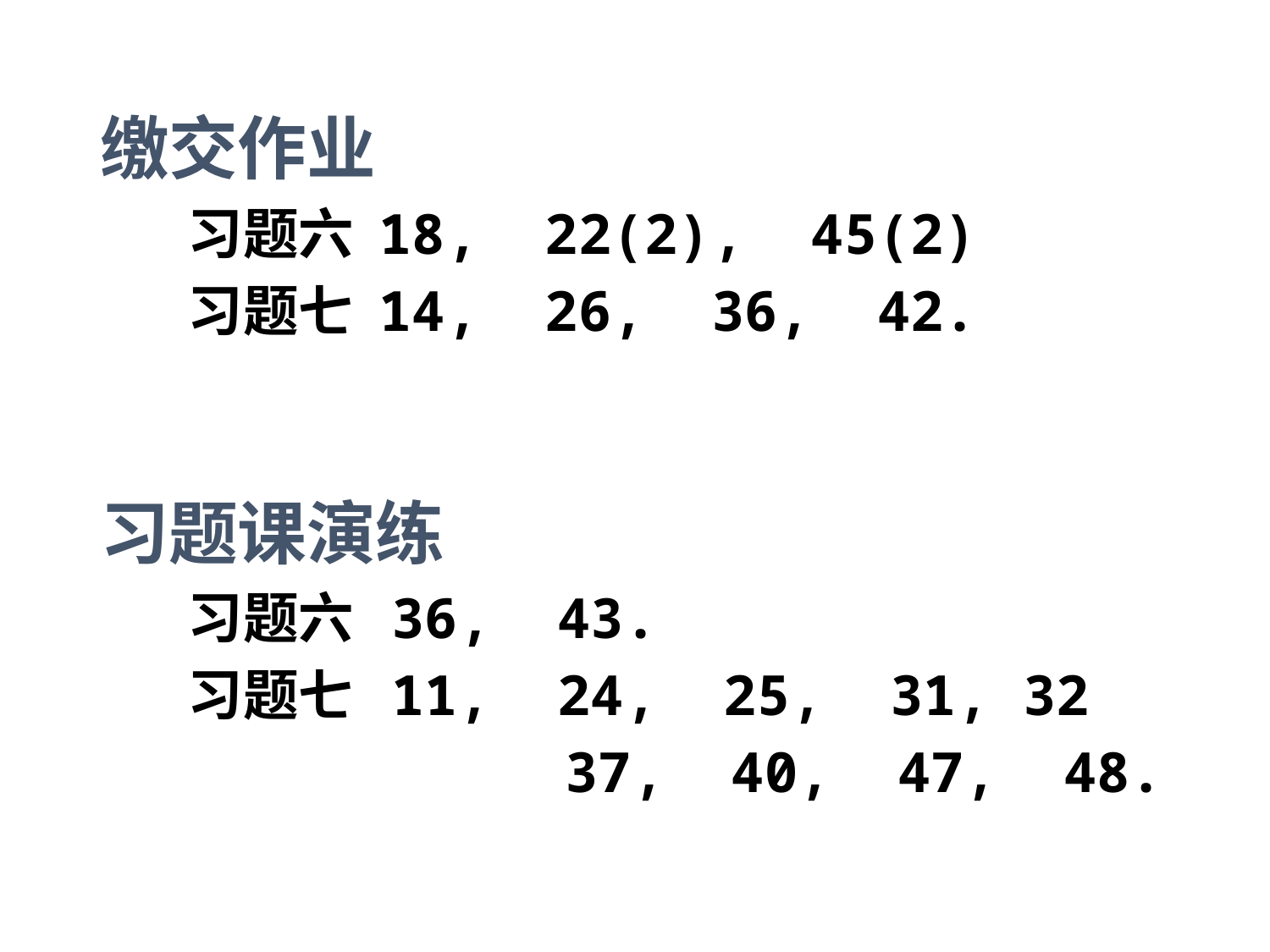

缴交作业
      习题六 18,  22(2),  45(2)
      习题七 14,  26,  36,  42.

习题课演练
      习题六  36,  43.
      习题七  11,  24,  25,  31, 32
              37,  40,  47,  48.